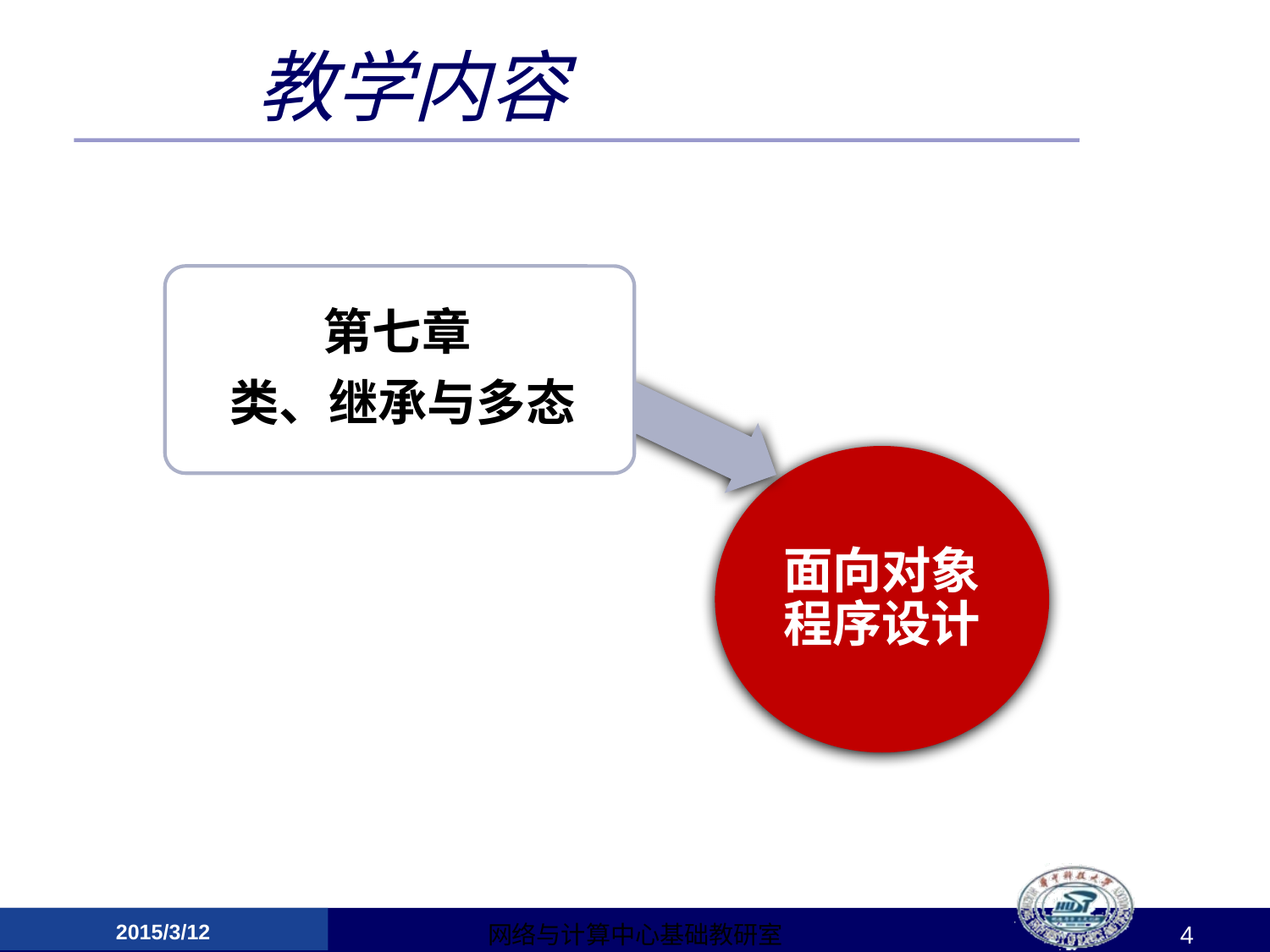

# 教学内容
面向对象程序设计
第七章
类、继承与多态
2015/3/12
网络与计算中心基础教研室
4